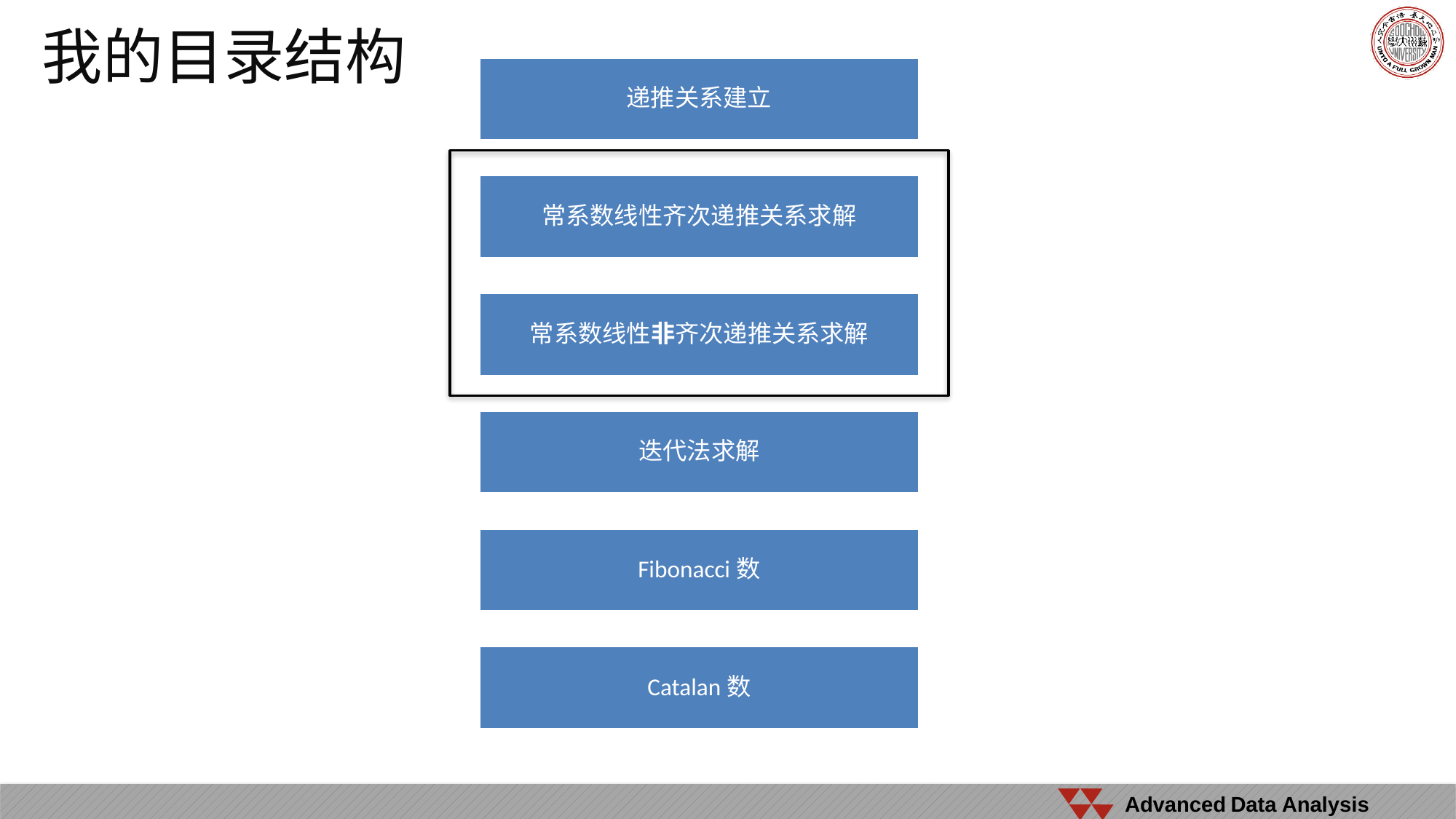

我的目录结构
递推关系建立
常系数线性齐次递推关系求解
常系数线性非齐次递推关系求解
迭代法求解
Fibonacci数
Catalan数